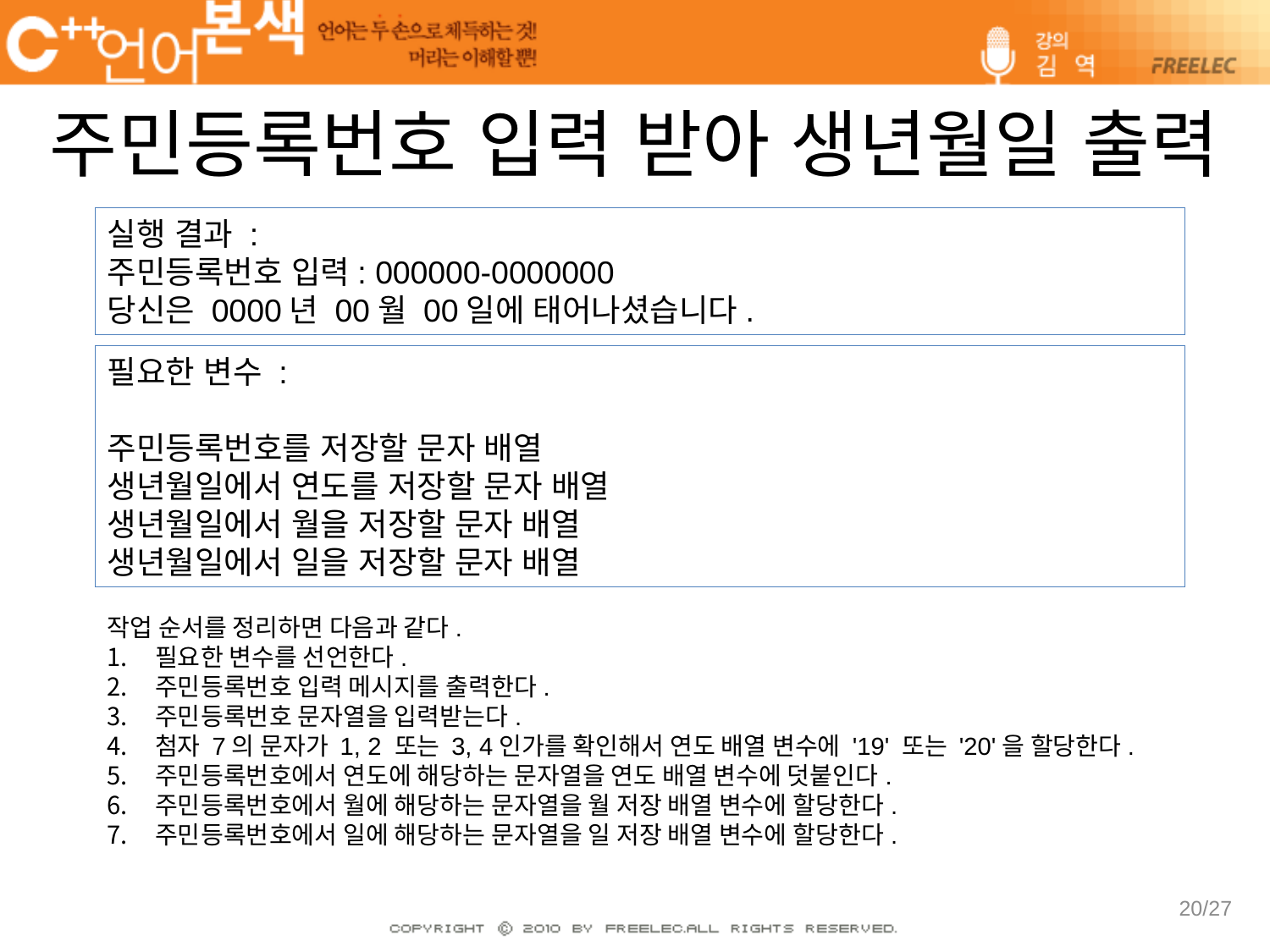

# 주민등록번호 입력 받아 생년월일 출력
실행 결과 :
주민등록번호 입력: 000000-0000000
당신은 0000년 00월 00일에 태어나셨습니다.
필요한 변수 :

주민등록번호를 저장할 문자 배열
생년월일에서 연도를 저장할 문자 배열
생년월일에서 월을 저장할 문자 배열
생년월일에서 일을 저장할 문자 배열
작업 순서를 정리하면 다음과 같다.
필요한 변수를 선언한다.
주민등록번호 입력 메시지를 출력한다.
주민등록번호 문자열을 입력받는다.
첨자 7의 문자가 1, 2 또는 3, 4인가를 확인해서 연도 배열 변수에 '19' 또는 '20'을 할당한다.
주민등록번호에서 연도에 해당하는 문자열을 연도 배열 변수에 덧붙인다.
주민등록번호에서 월에 해당하는 문자열을 월 저장 배열 변수에 할당한다.
주민등록번호에서 일에 해당하는 문자열을 일 저장 배열 변수에 할당한다.
20/27